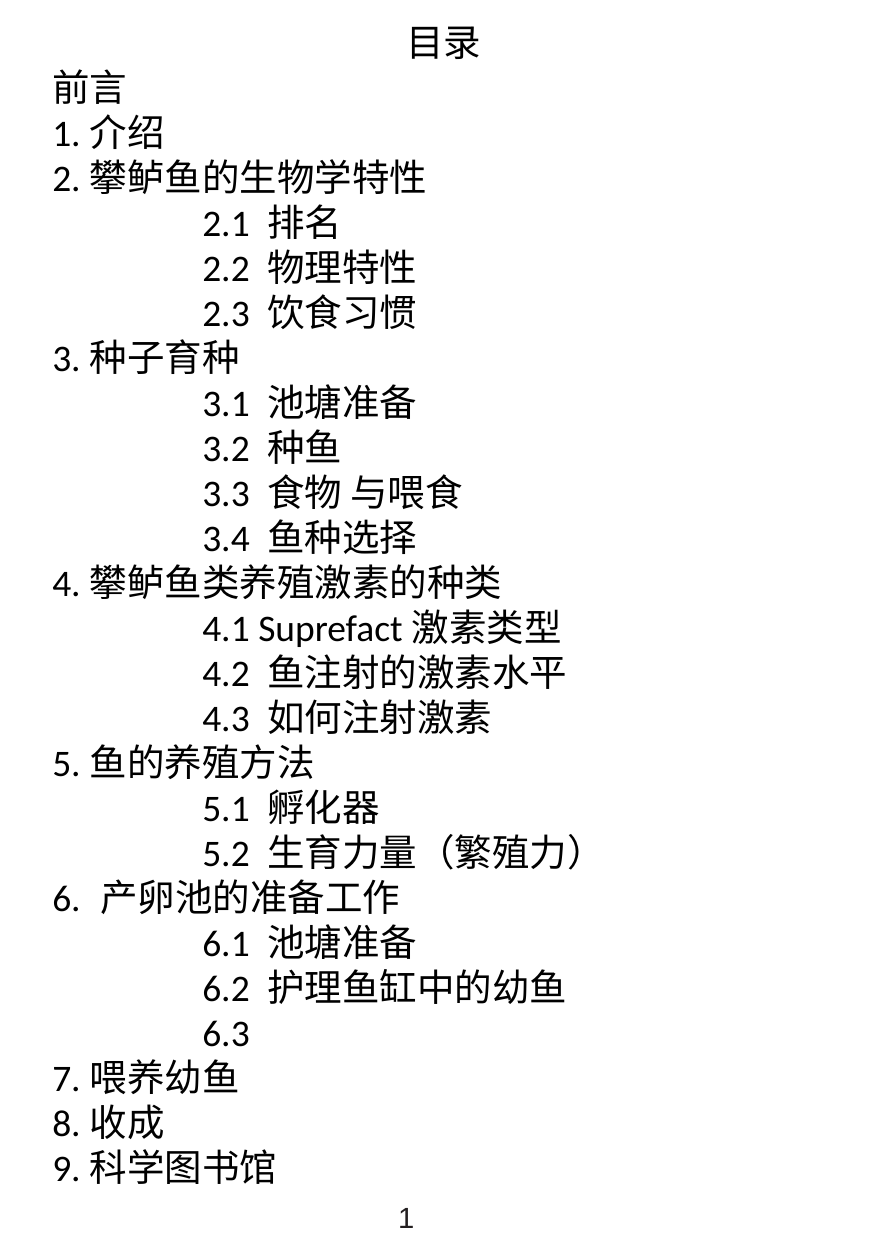

目录
前言
1.介绍
2.攀鲈鱼的生物学特性
	2.1 排名
	2.2 物理特性
	2.3 饮食习惯
3.种子育种
	3.1 池塘准备
	3.2 种鱼
	3.3 食物 与喂食
	3.4 鱼种选择
4.攀鲈鱼类养殖激素的种类
	4.1 Suprefact激素类型
	4.2 鱼注射的激素水平
	4.3 如何注射激素
5.鱼的养殖方法
	5.1 孵化器
	5.2 生育力量（繁殖力）
6. 产卵池的准备工作
	6.1 池塘准备
	6.2 护理鱼缸中的幼鱼
	6.3
7.喂养幼鱼
8.收成
9.科学图书馆
1